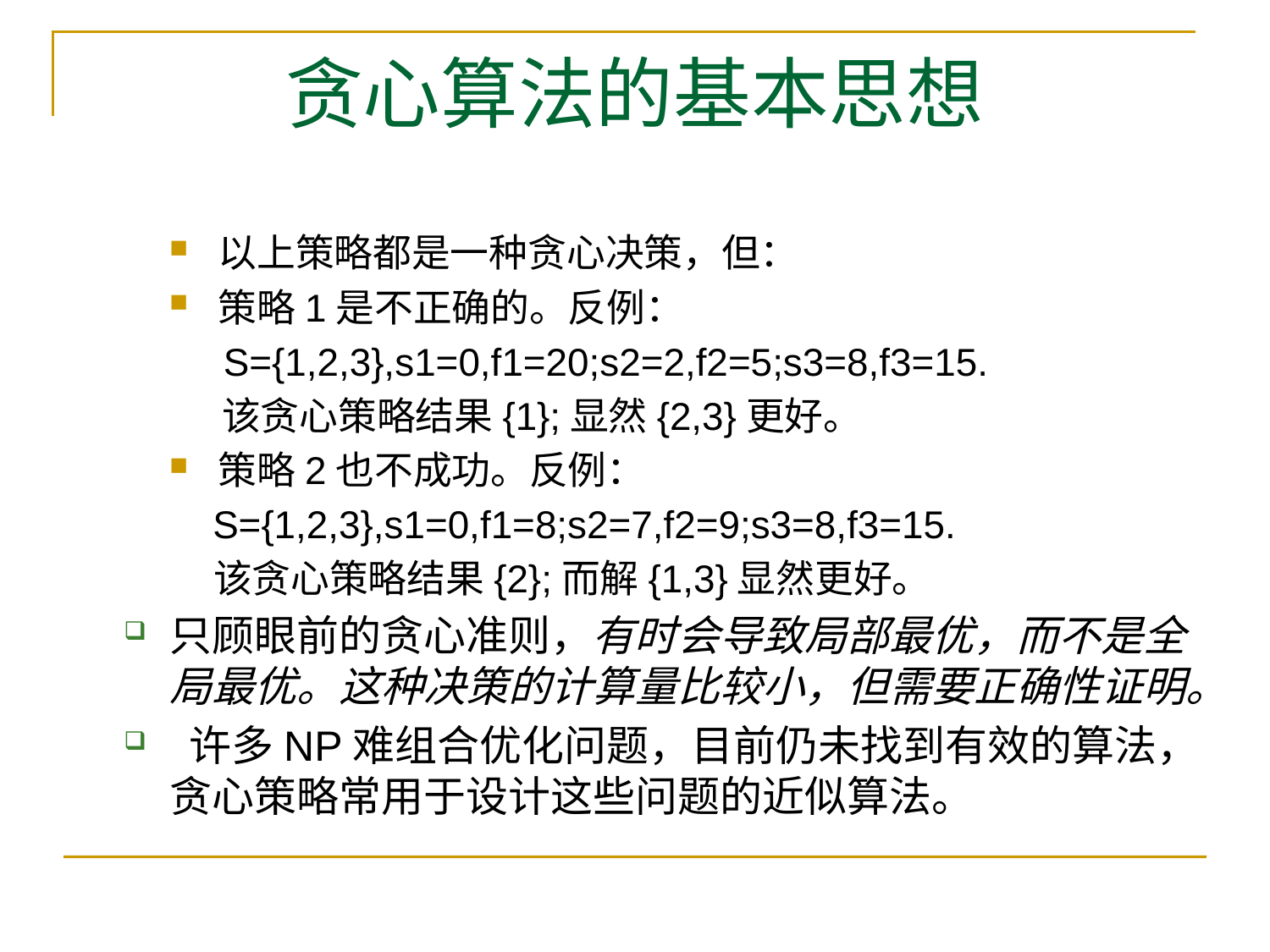

# 贪心算法的基本思想
以上策略都是一种贪心决策，但：
策略1是不正确的。反例：
     S={1,2,3},s1=0,f1=20;s2=2,f2=5;s3=8,f3=15.
     该贪心策略结果{1};显然{2,3}更好。
策略2也不成功。反例：
    S={1,2,3},s1=0,f1=8;s2=7,f2=9;s3=8,f3=15.
    该贪心策略结果{2};而解{1,3}显然更好。
只顾眼前的贪心准则，有时会导致局部最优，而不是全局最优。这种决策的计算量比较小，但需要正确性证明。
 许多NP难组合优化问题，目前仍未找到有效的算法，贪心策略常用于设计这些问题的近似算法。